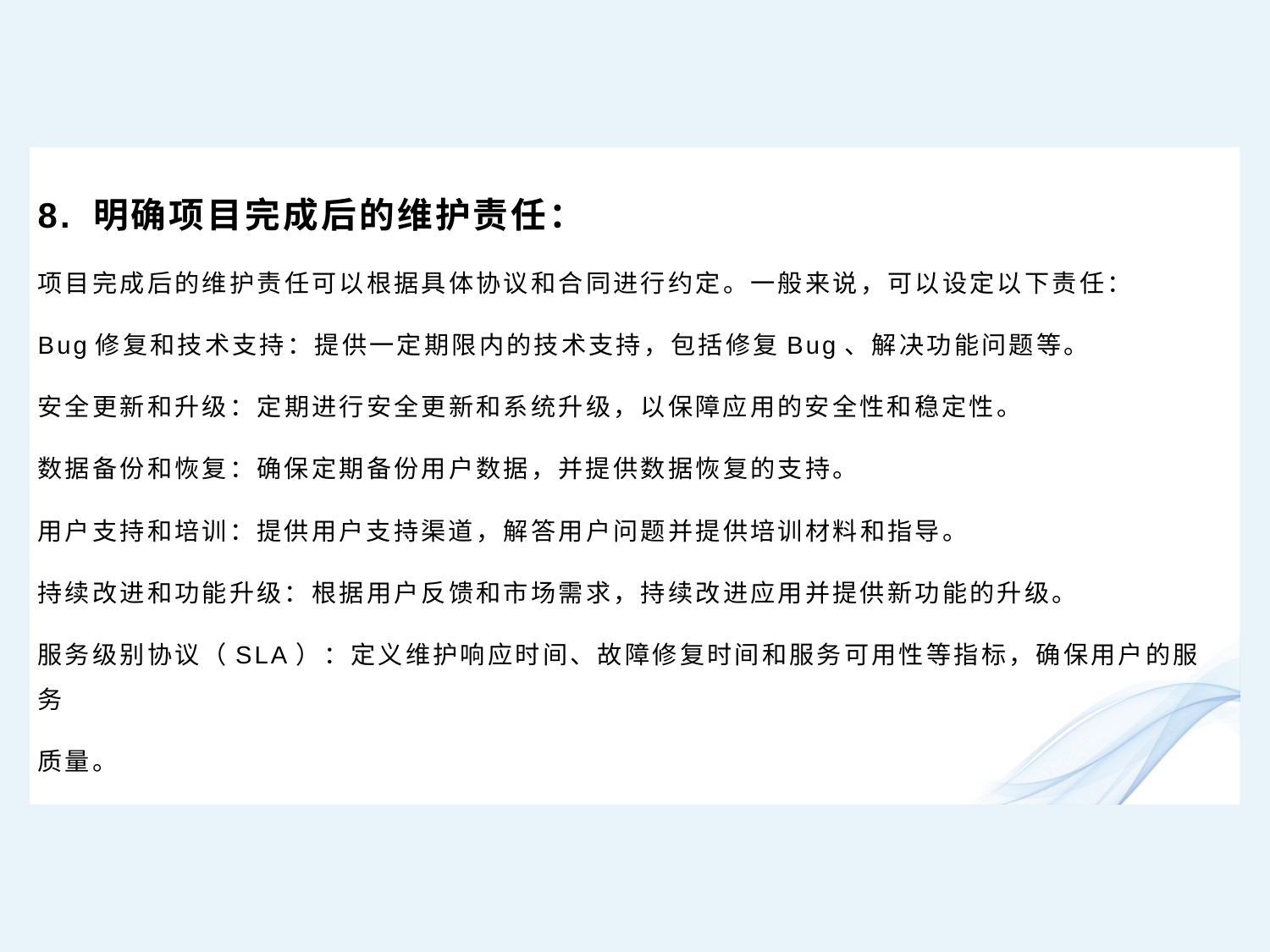

8. 明确项目完成后的维护责任：
项目完成后的维护责任可以根据具体协议和合同进行约定。一般来说，可以设定以下责任：
Bug修复和技术支持：提供一定期限内的技术支持，包括修复Bug、解决功能问题等。
安全更新和升级：定期进行安全更新和系统升级，以保障应用的安全性和稳定性。
数据备份和恢复：确保定期备份用户数据，并提供数据恢复的支持。
用户支持和培训：提供用户支持渠道，解答用户问题并提供培训材料和指导。
持续改进和功能升级：根据用户反馈和市场需求，持续改进应用并提供新功能的升级。
服务级别协议（SLA）：定义维护响应时间、故障修复时间和服务可用性等指标，确保用户的服务
质量。